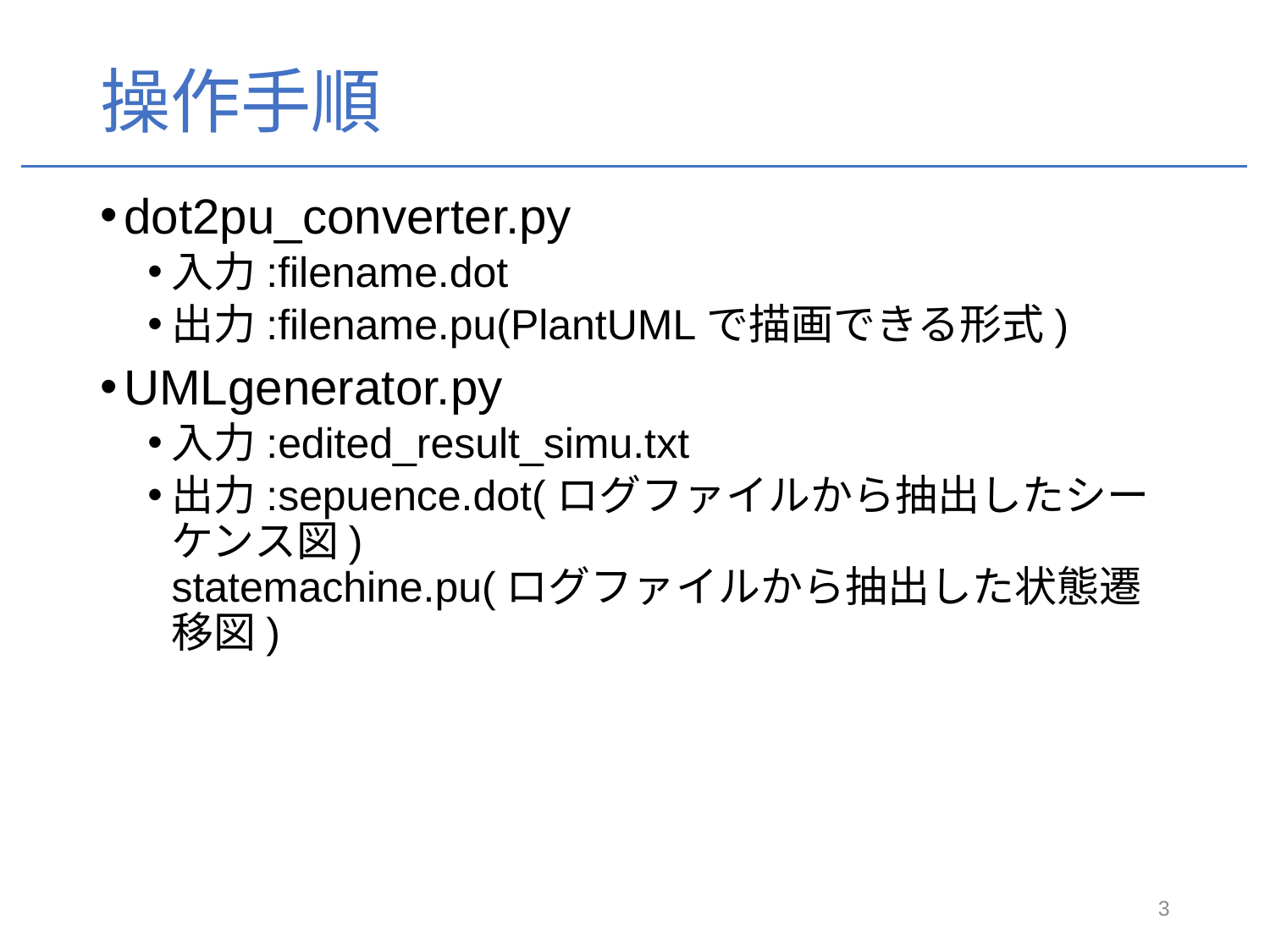

# 操作手順
dot2pu_converter.py
入力:filename.dot
出力:filename.pu(PlantUMLで描画できる形式)
UMLgenerator.py
入力:edited_result_simu.txt
出力:sepuence.dot(ログファイルから抽出したシーケンス図)
statemachine.pu(ログファイルから抽出した状態遷移図)
3